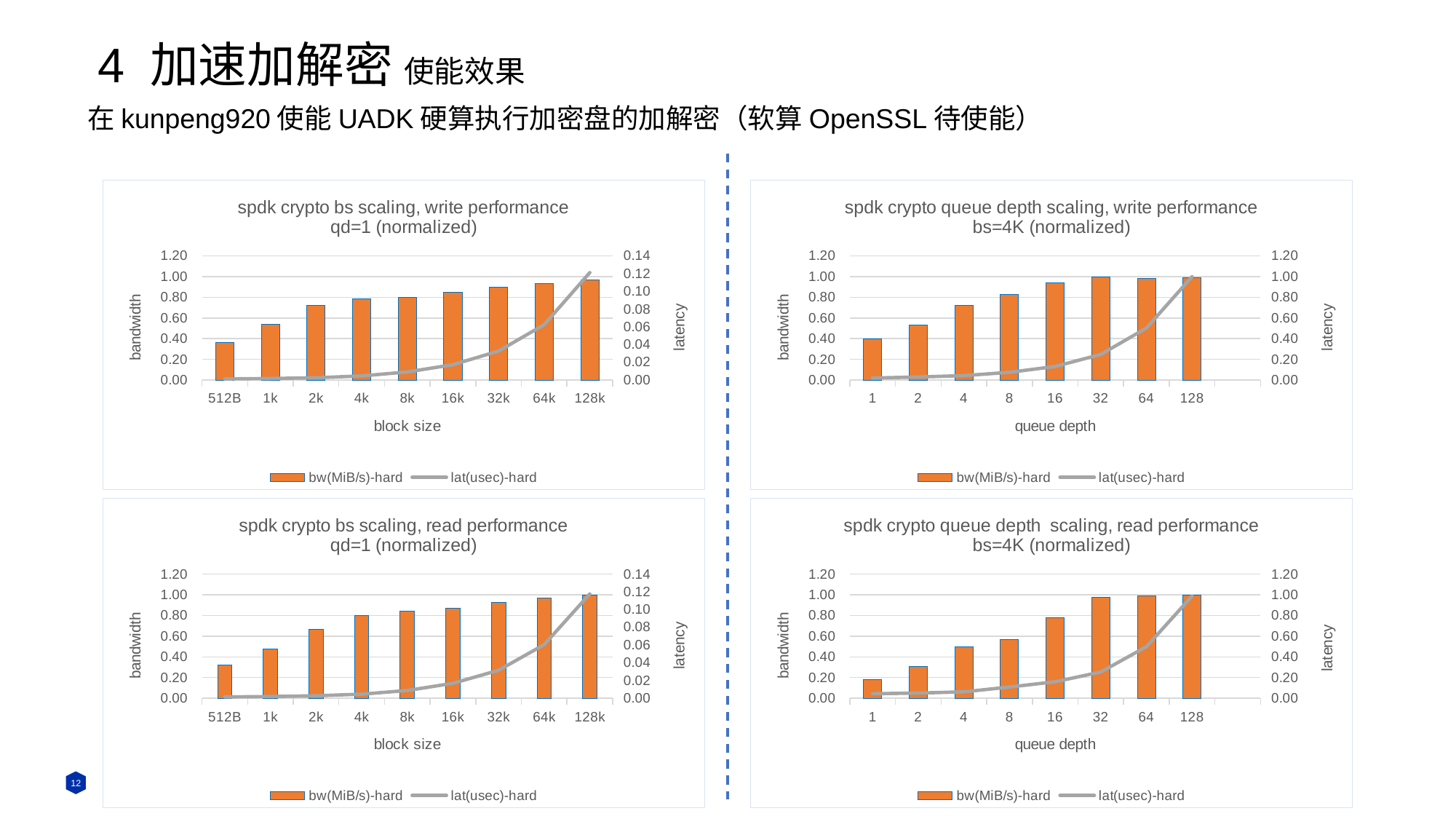

4 加速加解密 使能效果
在kunpeng920使能UADK硬算执行加密盘的加解密（软算OpenSSL待使能）

### Chart: spdk crypto bs scaling, write performance
qd=1 (normalized)

| Category | bw(MiB/s)-hard | lat(usec)-hard |
|---|---|---|
| 512B | 0.36503332026656216 | 0.00125202564287017 |
| 1k | 0.5359074872598981 | 0.001705733826721084 |
| 2k | 0.7210505684045473 | 0.0025355422156063076 |
| 4k | 0.7867110936887495 | 0.004647822454435908 |
| 8k | 0.8020384163073304 | 0.009118900199422656 |
| 16k | 0.8459819678557429 | 0.017292065091602787 |
| 32k | 0.8957663661309291 | 0.032665944514474035 |
| 64k | 0.9360642885143081 | 0.06253770329932412 |
| 128k | 0.9656605252842023 | 0.12127082468327736 |

[unsupported chart]

### Chart: spdk crypto bs scaling, read performance
qd=1 (normalized)

| Category | bw(MiB/s)-hard | lat(usec)-hard |
|---|---|---|
| 512B | 0.3173265386123089 | 0.0014403369260852655 |
| 1k | 0.47906703253626026 | 0.0019082234906815205 |
| 2k | 0.668874950999608 | 0.002733367938532093 |
| 4k | 0.7972559780478243 | 0.00458674348264611 |
| 8k | 0.8392395139161114 | 0.008714293986784557 |
| 16k | 0.8708349666797335 | 0.016796157569270345 |
| 32k | 0.9293610348882791 | 0.03148581818659406 |
| 64k | 0.9675813406507253 | 0.06049929988648341 |
| 128k | 0.9947471579772638 | 0.11775928751099571 |

[unsupported chart]